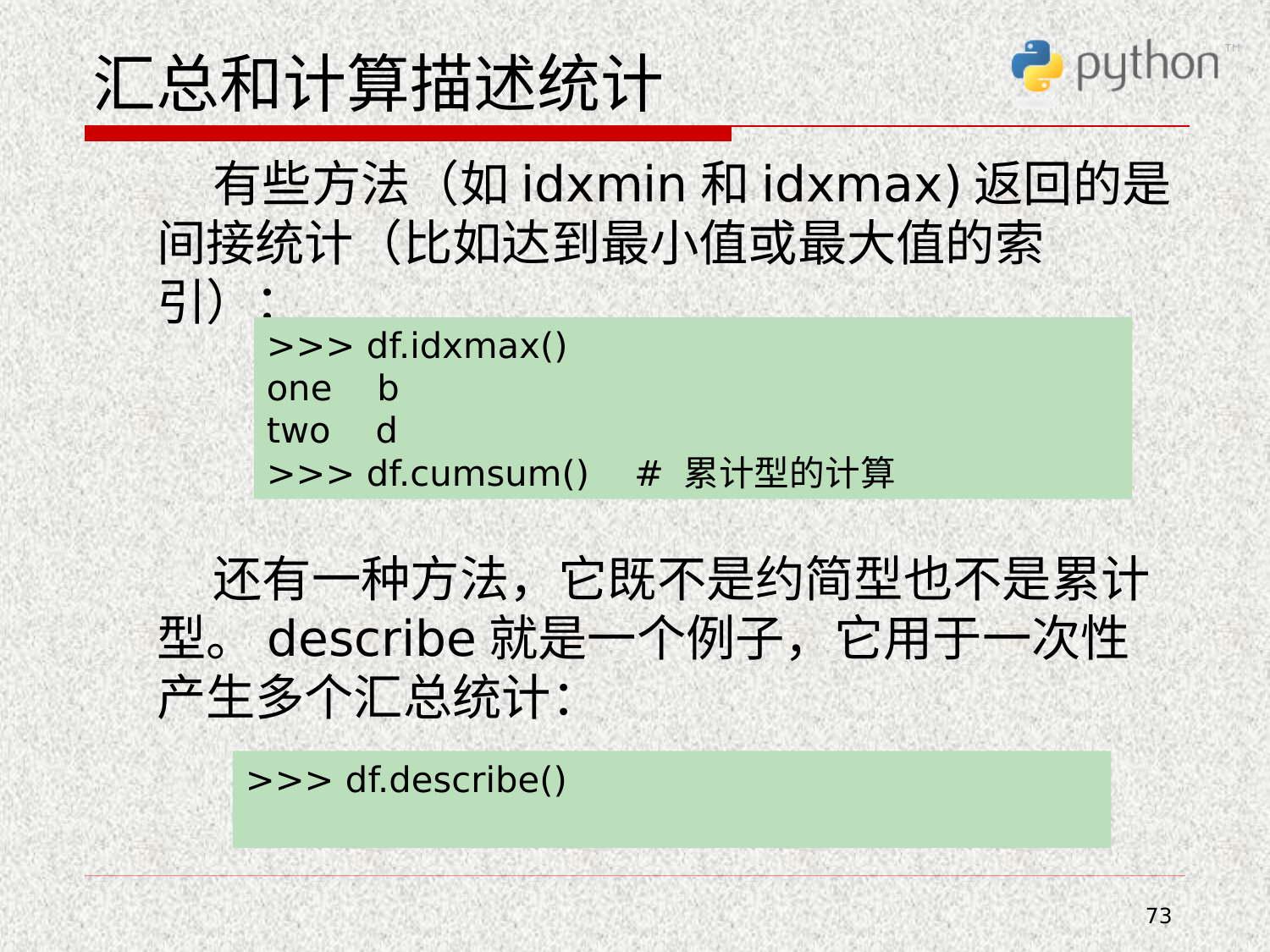

# 汇总和计算描述统计
          有些方法（如idxmin和idxmax)返回的是间接统计（比如达到最小值或最大值的索引）：

          还有一种方法，它既不是约简型也不是累计型。describe就是一个例子，它用于一次性 产生多个汇总统计：

>>> df.idxmax()
one    b
two    d
>>> df.cumsum()    # 累计型的计算
>>> df.describe()

73